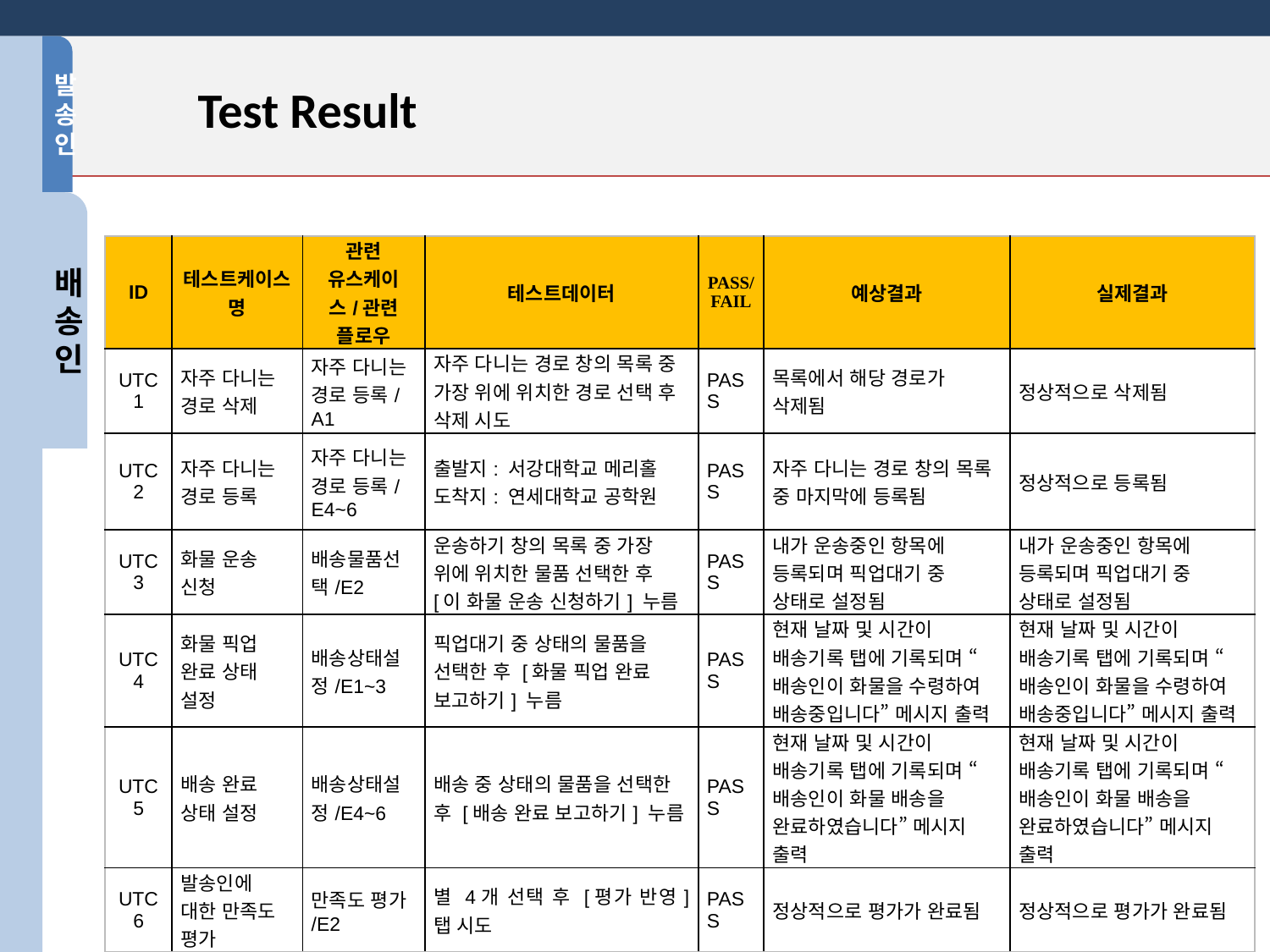

발송인
Test Result
배송인
| ID | 테스트케이스명 | 관련 유스케이스/관련 플로우 | 테스트데이터 | PASS/FAIL | 예상결과 | 실제결과 |
| --- | --- | --- | --- | --- | --- | --- |
| UTC1 | 자주 다니는 경로 삭제 | 자주 다니는 경로 등록/A1 | 자주 다니는 경로 창의 목록 중 가장 위에 위치한 경로 선택 후 삭제 시도 | PASS | 목록에서 해당 경로가 삭제됨 | 정상적으로 삭제됨 |
| UTC2 | 자주 다니는 경로 등록 | 자주 다니는 경로 등록/E4~6 | 출발지: 서강대학교 메리홀 도착지: 연세대학교 공학원 | PASS | 자주 다니는 경로 창의 목록 중 마지막에 등록됨 | 정상적으로 등록됨 |
| UTC3 | 화물 운송 신청 | 배송물품선택/E2 | 운송하기 창의 목록 중 가장 위에 위치한 물품 선택한 후 [이 화물 운송 신청하기] 누름 | PASS | 내가 운송중인 항목에 등록되며 픽업대기 중 상태로 설정됨 | 내가 운송중인 항목에 등록되며 픽업대기 중 상태로 설정됨 |
| UTC4 | 화물 픽업 완료 상태 설정 | 배송상태설정/E1~3 | 픽업대기 중 상태의 물품을 선택한 후 [화물 픽업 완료 보고하기] 누름 | PASS | 현재 날짜 및 시간이 배송기록 탭에 기록되며 “배송인이 화물을 수령하여 배송중입니다” 메시지 출력 | 현재 날짜 및 시간이 배송기록 탭에 기록되며 “배송인이 화물을 수령하여 배송중입니다” 메시지 출력 |
| UTC5 | 배송 완료 상태 설정 | 배송상태설정/E4~6 | 배송 중 상태의 물품을 선택한 후 [배송 완료 보고하기] 누름 | PASS | 현재 날짜 및 시간이 배송기록 탭에 기록되며 “배송인이 화물 배송을 완료하였습니다” 메시지 출력 | 현재 날짜 및 시간이 배송기록 탭에 기록되며 “배송인이 화물 배송을 완료하였습니다” 메시지 출력 |
| UTC6 | 발송인에 대한 만족도 평가 | 만족도 평가/E2 | 별 4개 선택 후 [평가 반영] 탭 시도 | PASS | 정상적으로 평가가 완료됨 | 정상적으로 평가가 완료됨 |